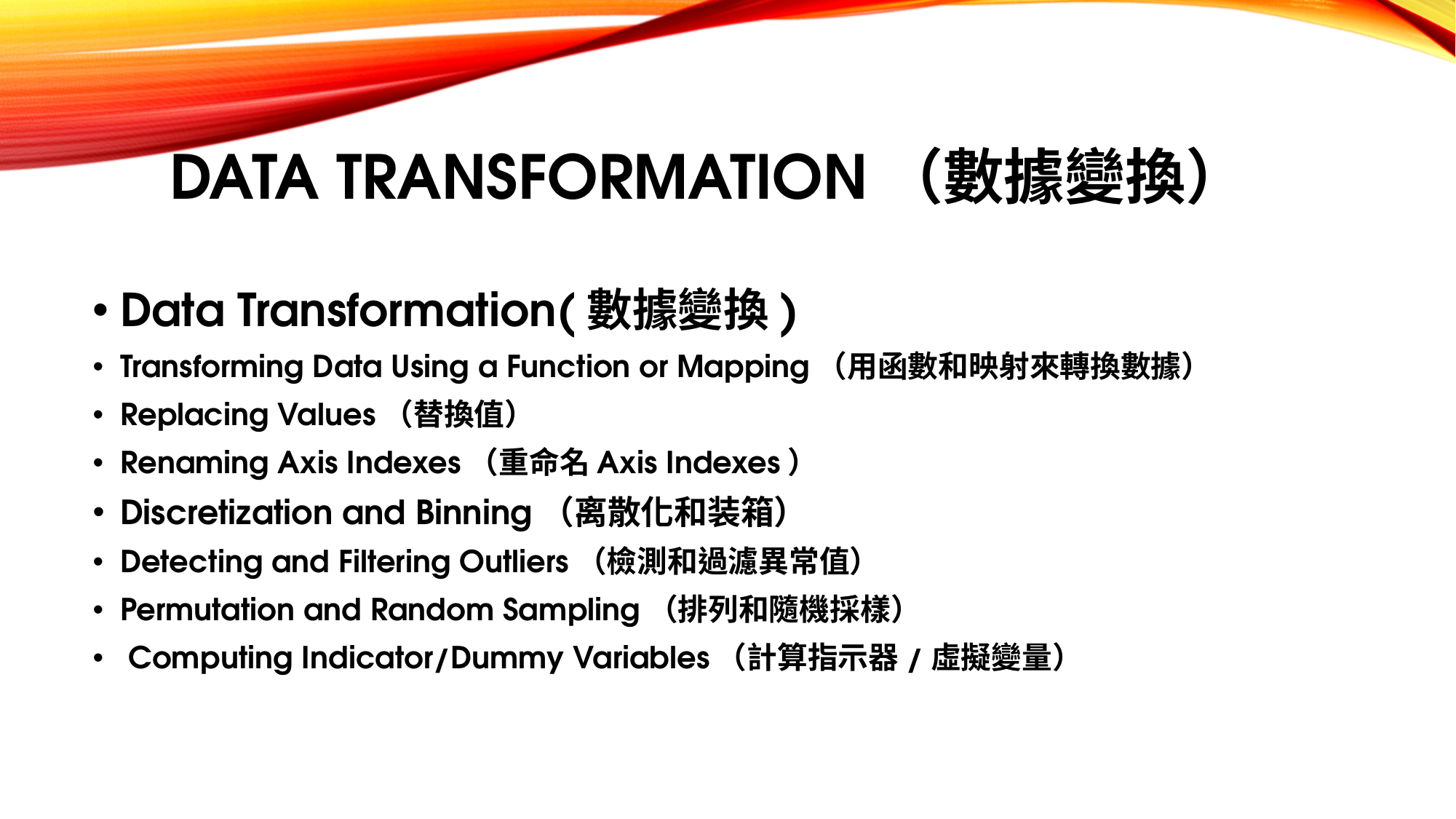

# Data Transformation（數據變換）

Data Transformation(數據變換)
Transforming Data Using a Function or Mapping（用函數和映射來轉換數據）
Replacing Values（替換值）
Renaming Axis Indexes（重命名Axis Indexes）
Discretization and Binning（离散化和装箱）
Detecting and Filtering Outliers（檢測和過濾異常值）
Permutation and Random Sampling（排列和隨機採樣）
 Computing Indicator/Dummy Variables（計算指示器/虛擬變量）